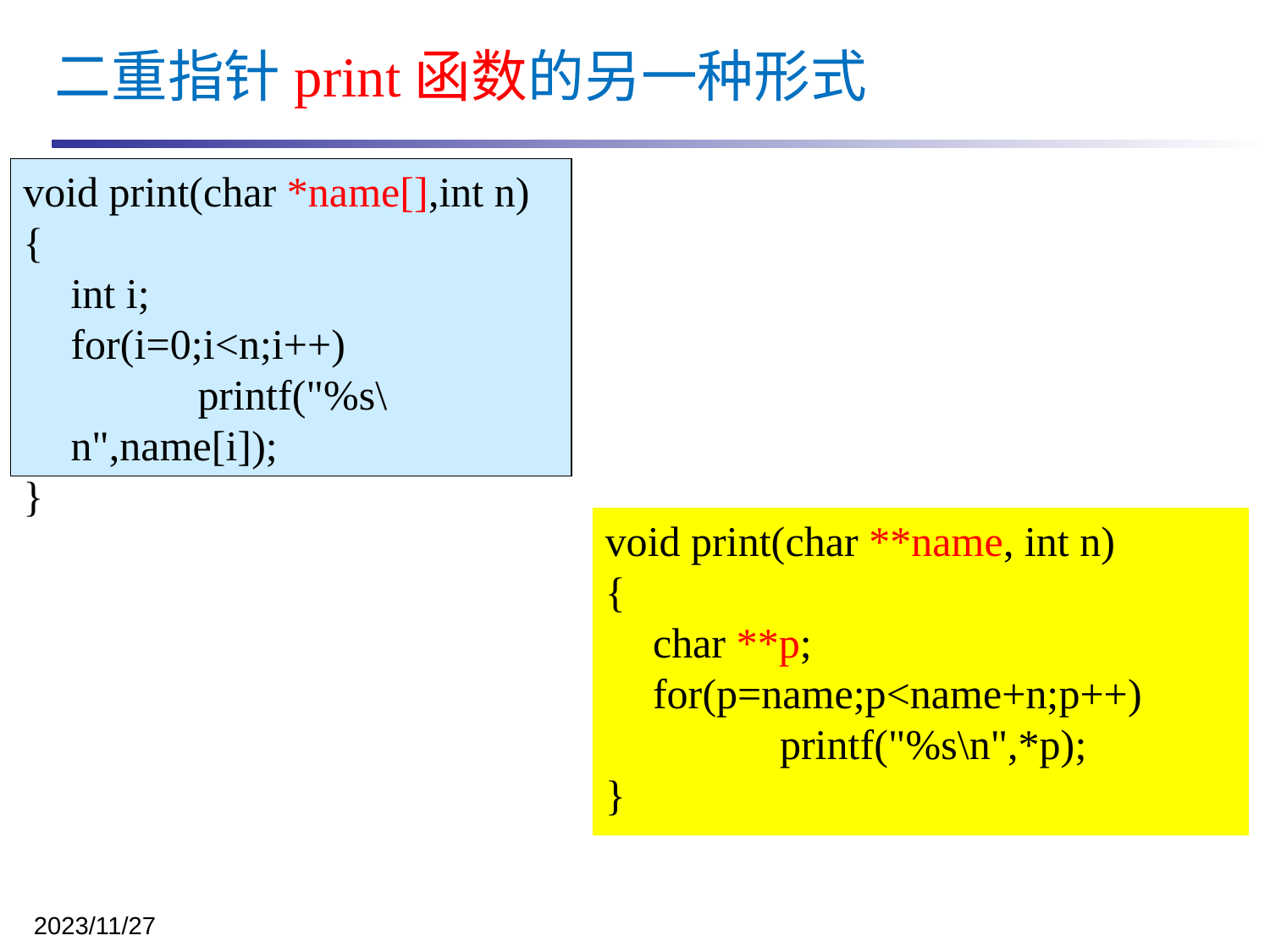

二重指针print函数的另一种形式
void print(char *name[],int n)
{
	int i;
    	for(i=0;i<n;i++)
    		printf("%s\n",name[i]);
}

void print(char **name, int n)
{
	char **p;
	for(p=name;p<name+n;p++)
		printf("%s\n",*p);
}
2023/11/27